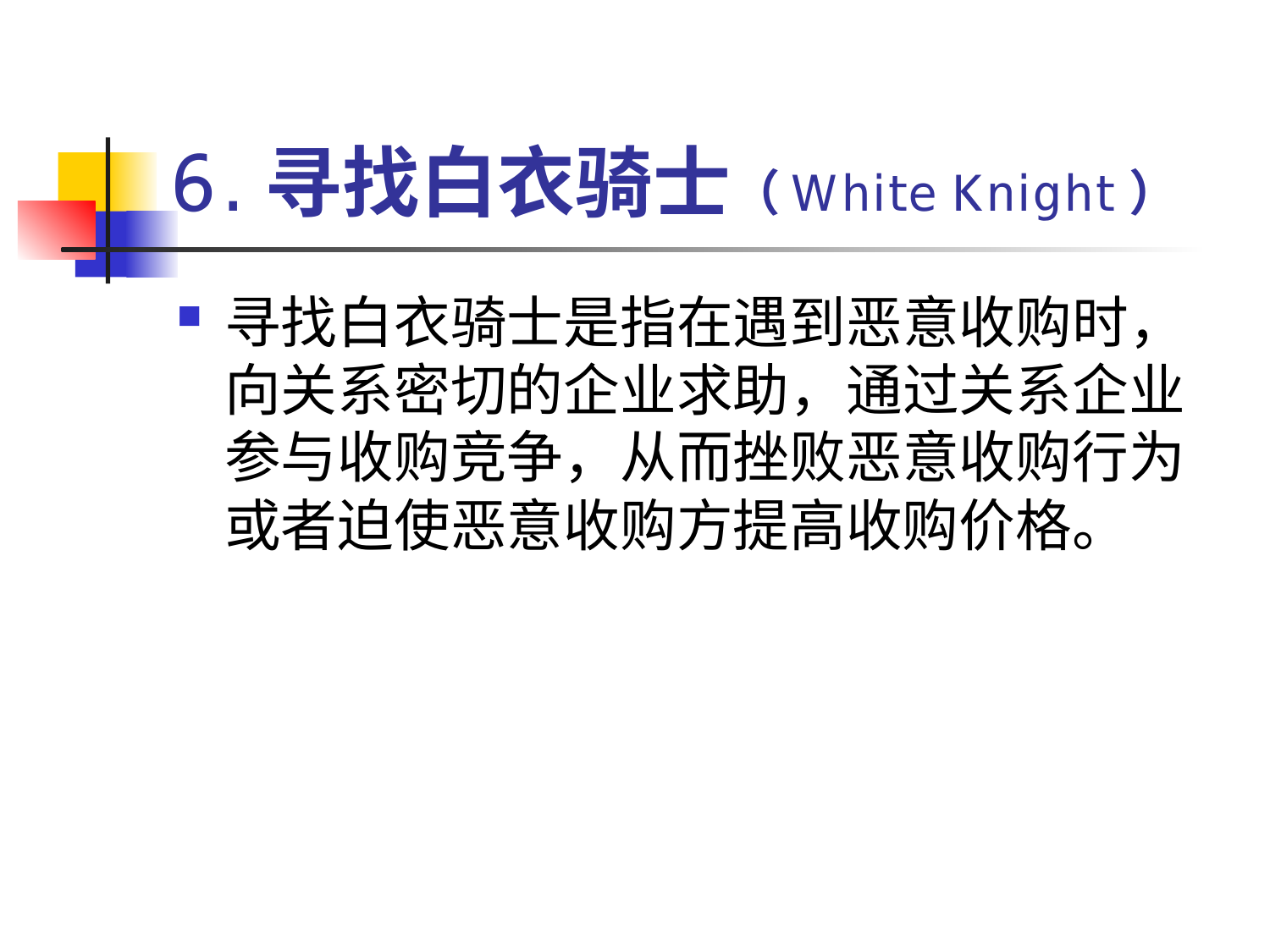

寻找白衣骑士是指在遇到恶意收购时，向关系密切的企业求助，通过关系企业参与收购竞争，从而挫败恶意收购行为或者迫使恶意收购方提高收购价格。
# 6.寻找白衣骑士（White Knight）